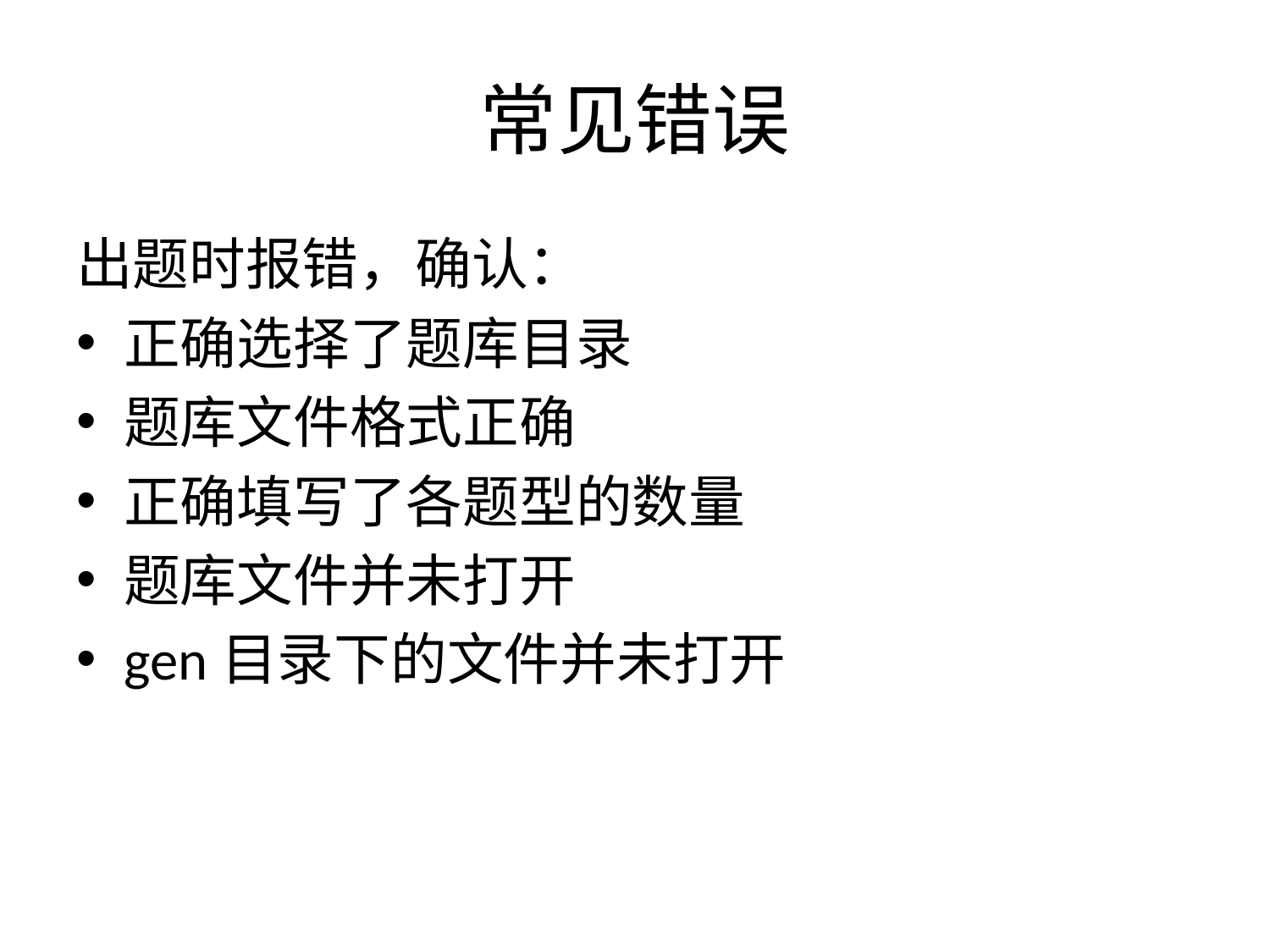

# 常见错误
出题时报错，确认：
正确选择了题库目录
题库文件格式正确
正确填写了各题型的数量
题库文件并未打开
gen目录下的文件并未打开